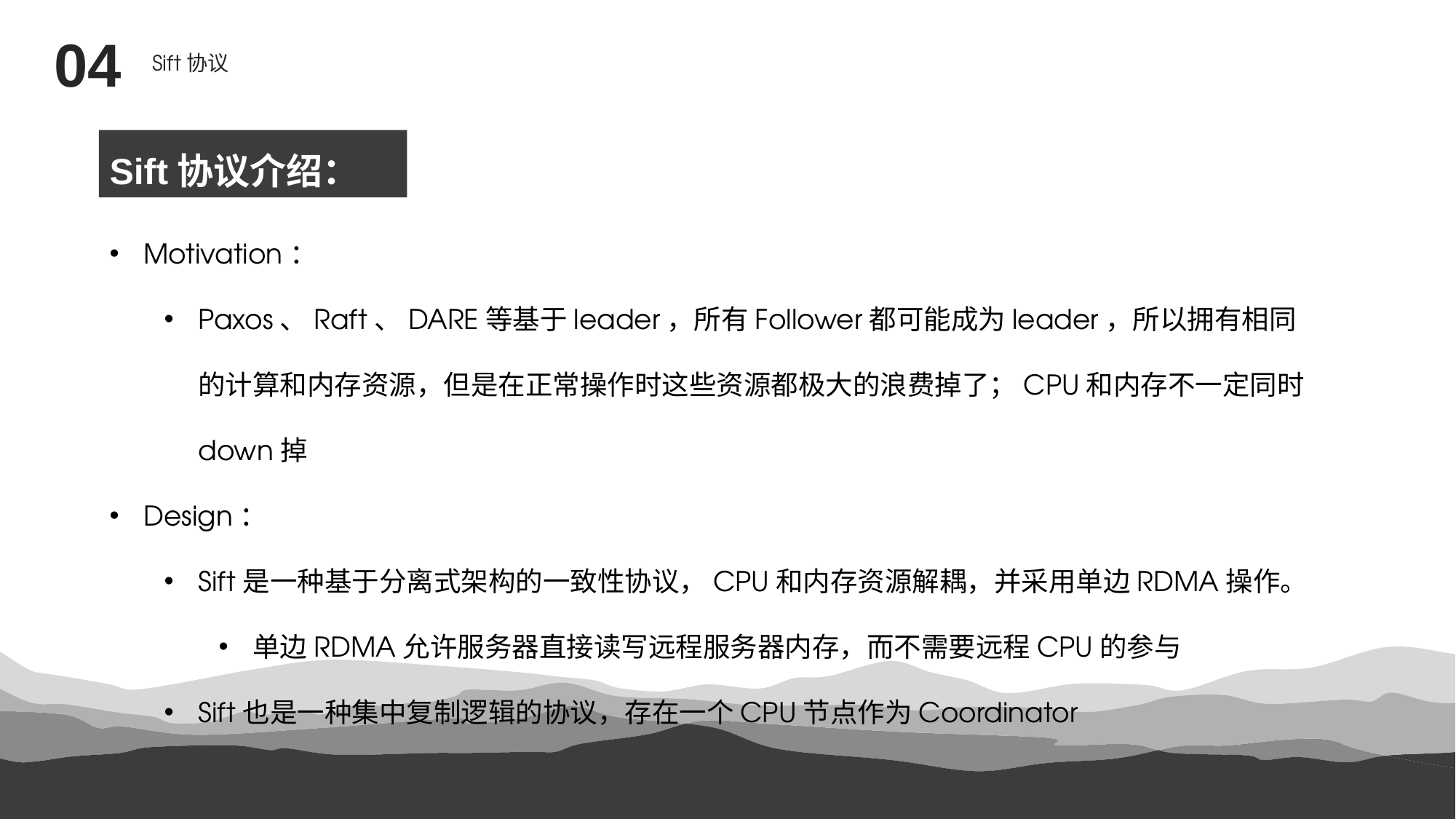

04
Sift协议
Sift协议介绍：
Motivation：
Paxos、Raft、DARE等基于leader，所有Follower都可能成为leader，所以拥有相同的计算和内存资源，但是在正常操作时这些资源都极大的浪费掉了；CPU和内存不一定同时down掉
Design：
Sift是一种基于分离式架构的一致性协议，CPU和内存资源解耦，并采用单边RDMA操作。
单边RDMA允许服务器直接读写远程服务器内存，而不需要远程CPU的参与
Sift也是一种集中复制逻辑的协议，存在一个CPU节点作为Coordinator